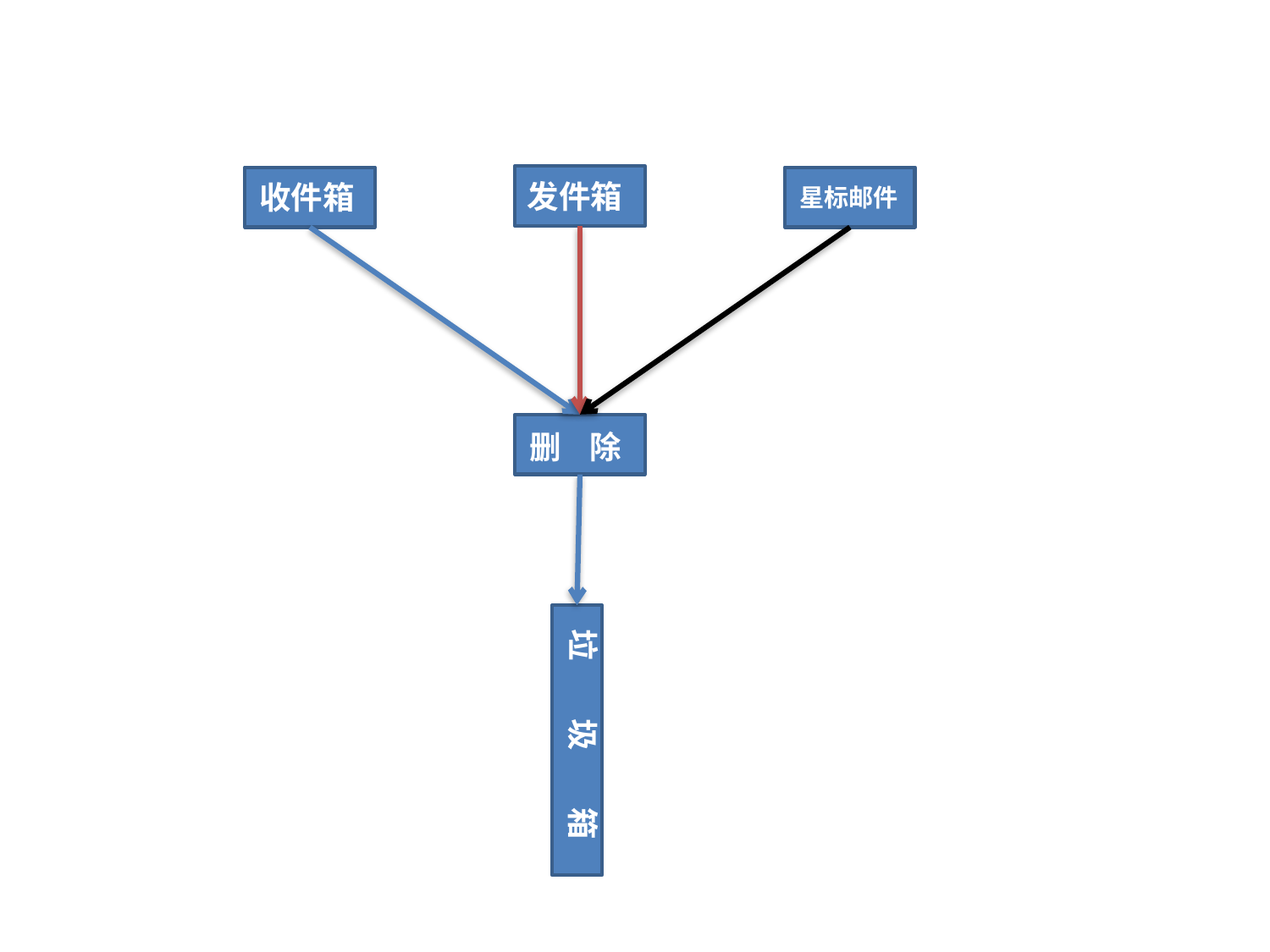

发件箱
收件箱
星标邮件

删    除

垃        圾        箱